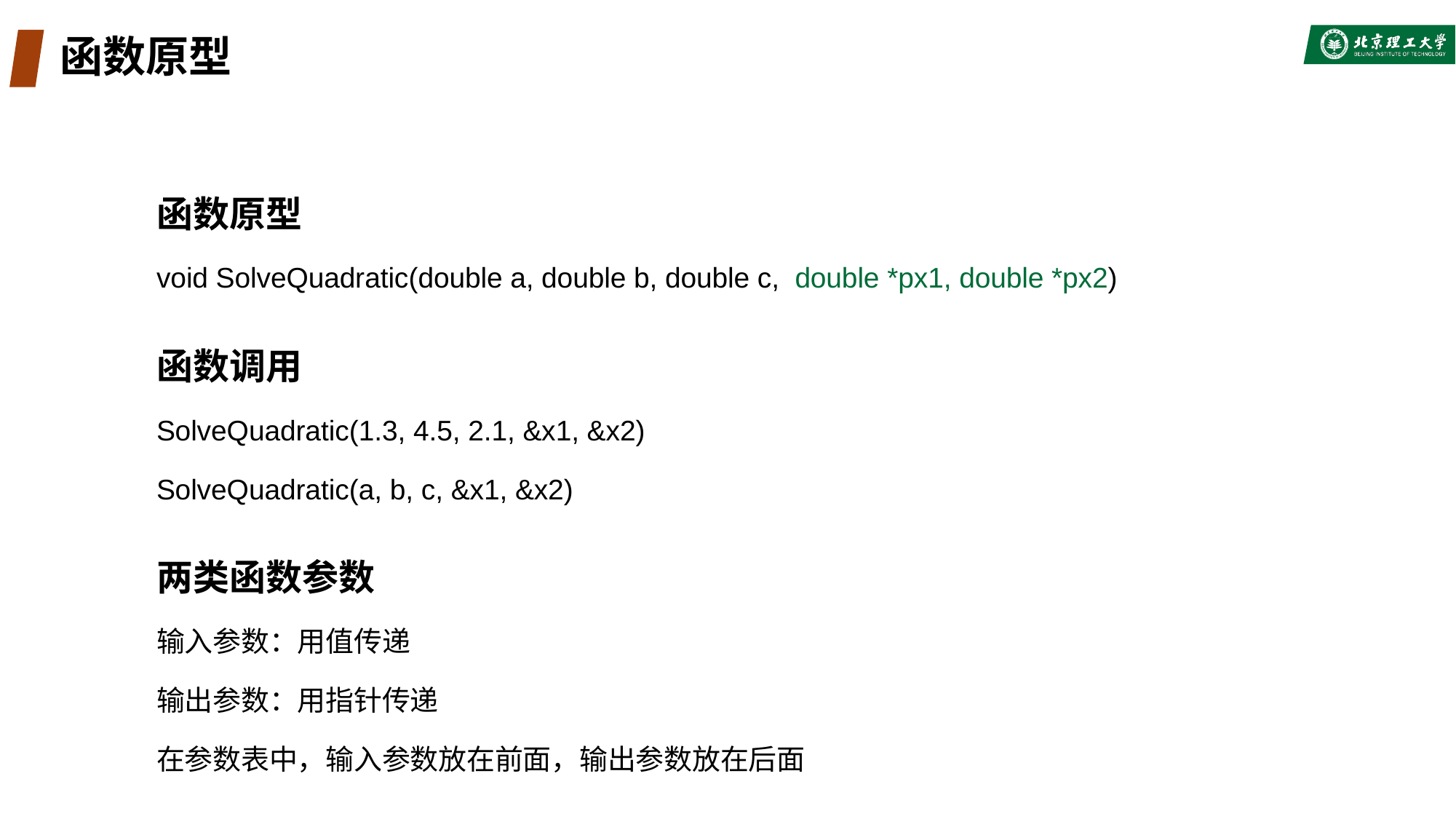

# 函数原型
函数原型
void SolveQuadratic(double a, double b, double c,  double *px1, double *px2)
函数调用
SolveQuadratic(1.3, 4.5, 2.1, &x1, &x2)
SolveQuadratic(a, b, c, &x1, &x2)
两类函数参数
输入参数：用值传递
输出参数：用指针传递
在参数表中，输入参数放在前面，输出参数放在后面